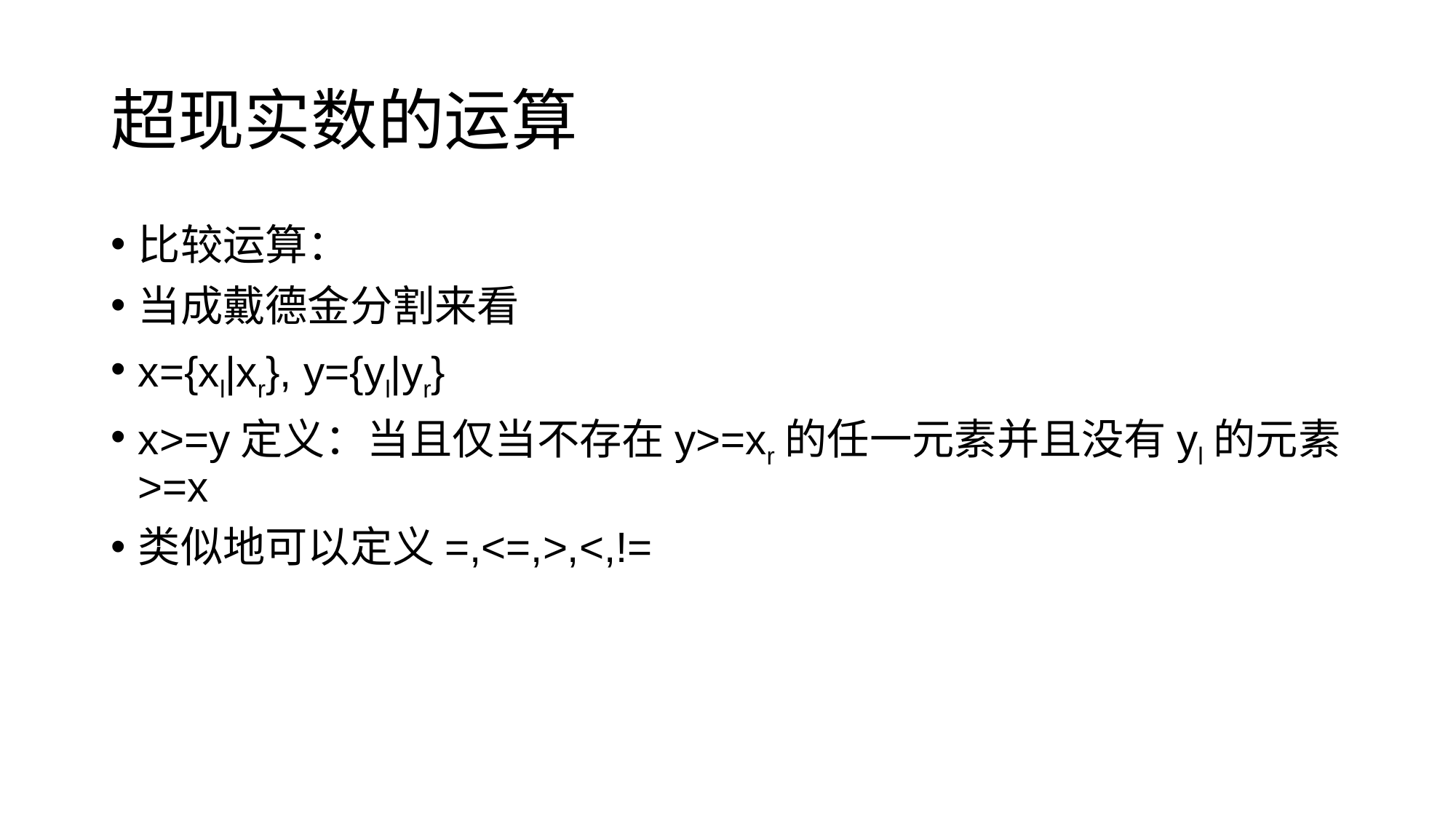

# 超现实数的运算
比较运算：
当成戴德金分割来看
x={xl|xr}, y={yl|yr}
x>=y定义：当且仅当不存在y>=xr的任一元素并且没有yl的元素>=x
类似地可以定义=,<=,>,<,!=